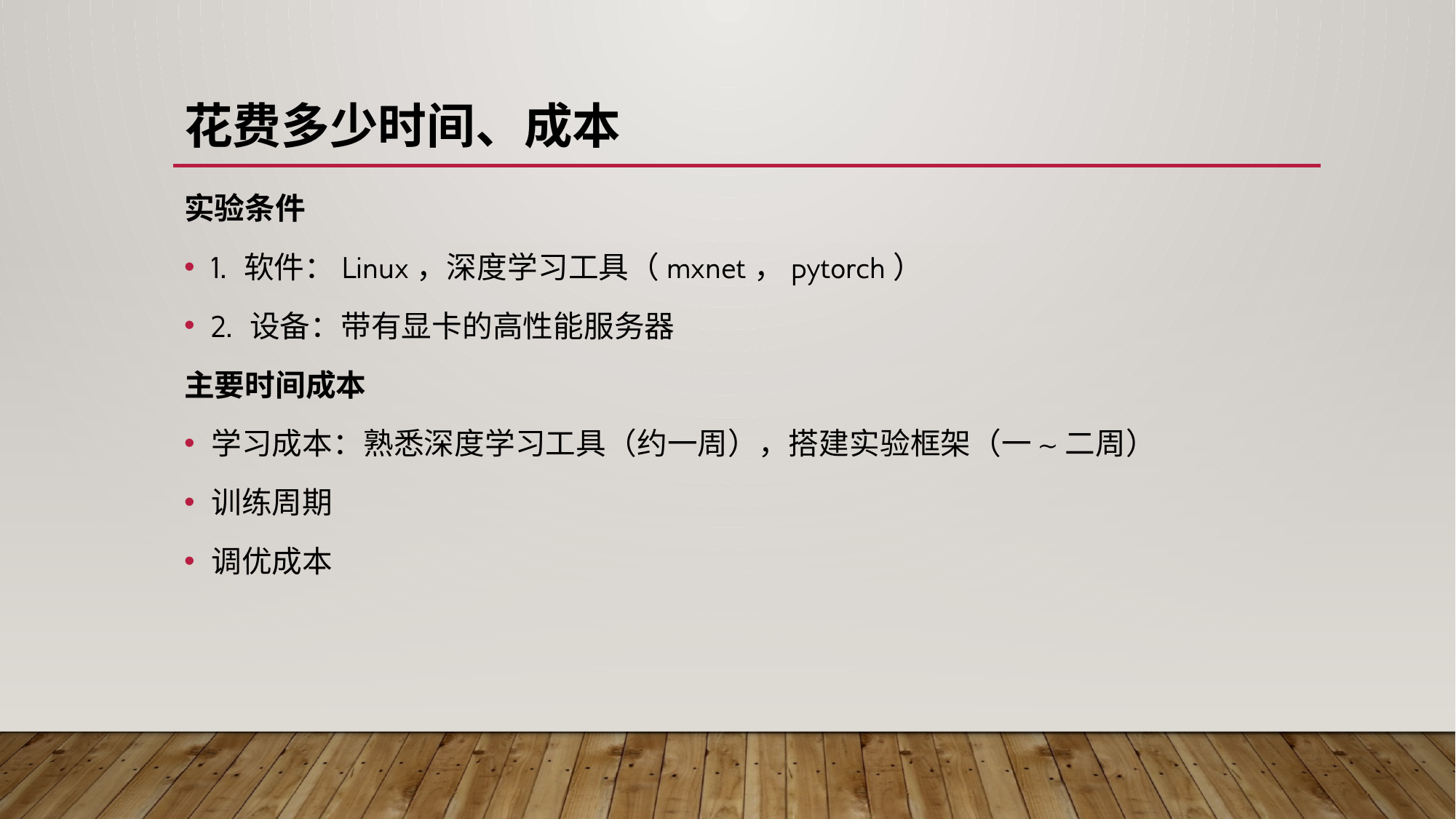

# 花费多少时间、成本
实验条件
1. 软件：Linux，深度学习工具（mxnet，pytorch）
2. 设备：带有显卡的高性能服务器
主要时间成本
学习成本：熟悉深度学习工具（约一周），搭建实验框架（一~二周）
训练周期
调优成本